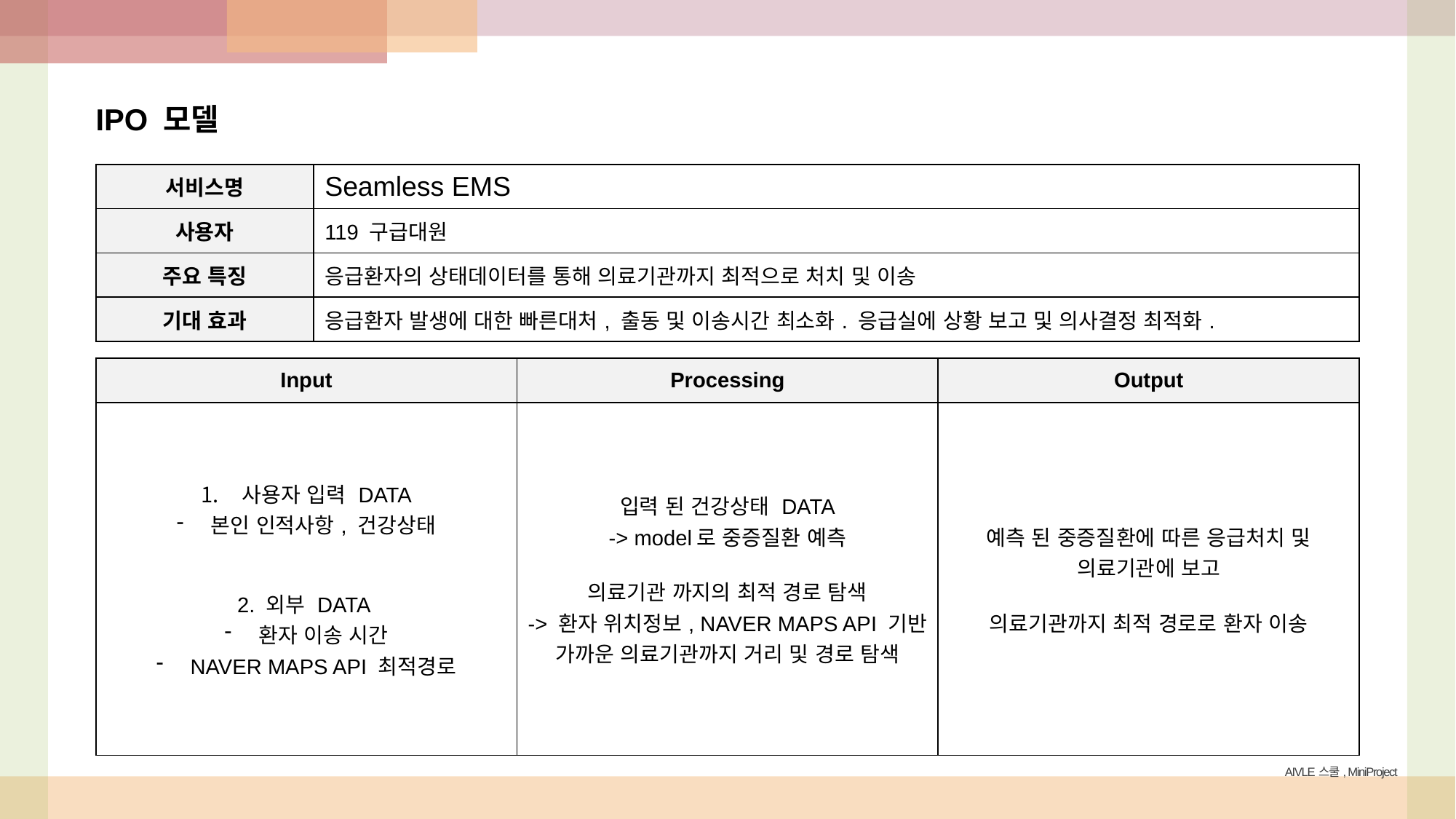

IPO 모델
| 서비스명 | Seamless EMS |
| --- | --- |
| 사용자 | 119 구급대원 |
| 주요 특징 | 응급환자의 상태데이터를 통해 의료기관까지 최적으로 처치 및 이송 |
| 기대 효과 | 응급환자 발생에 대한 빠른대처, 출동 및 이송시간 최소화. 응급실에 상황 보고 및 의사결정 최적화. |
| Input | Processing | Output |
| --- | --- | --- |
| 사용자 입력 DATA 본인 인적사항, 건강상태 2. 외부 DATA 환자 이송 시간 NAVER MAPS API 최적경로 | 입력 된 건강상태 DATA -> model로 중증질환 예측 의료기관 까지의 최적 경로 탐색 -> 환자 위치정보, NAVER MAPS API 기반 가까운 의료기관까지 거리 및 경로 탐색 | 예측 된 중증질환에 따른 응급처치 및 의료기관에 보고 의료기관까지 최적 경로로 환자 이송 |